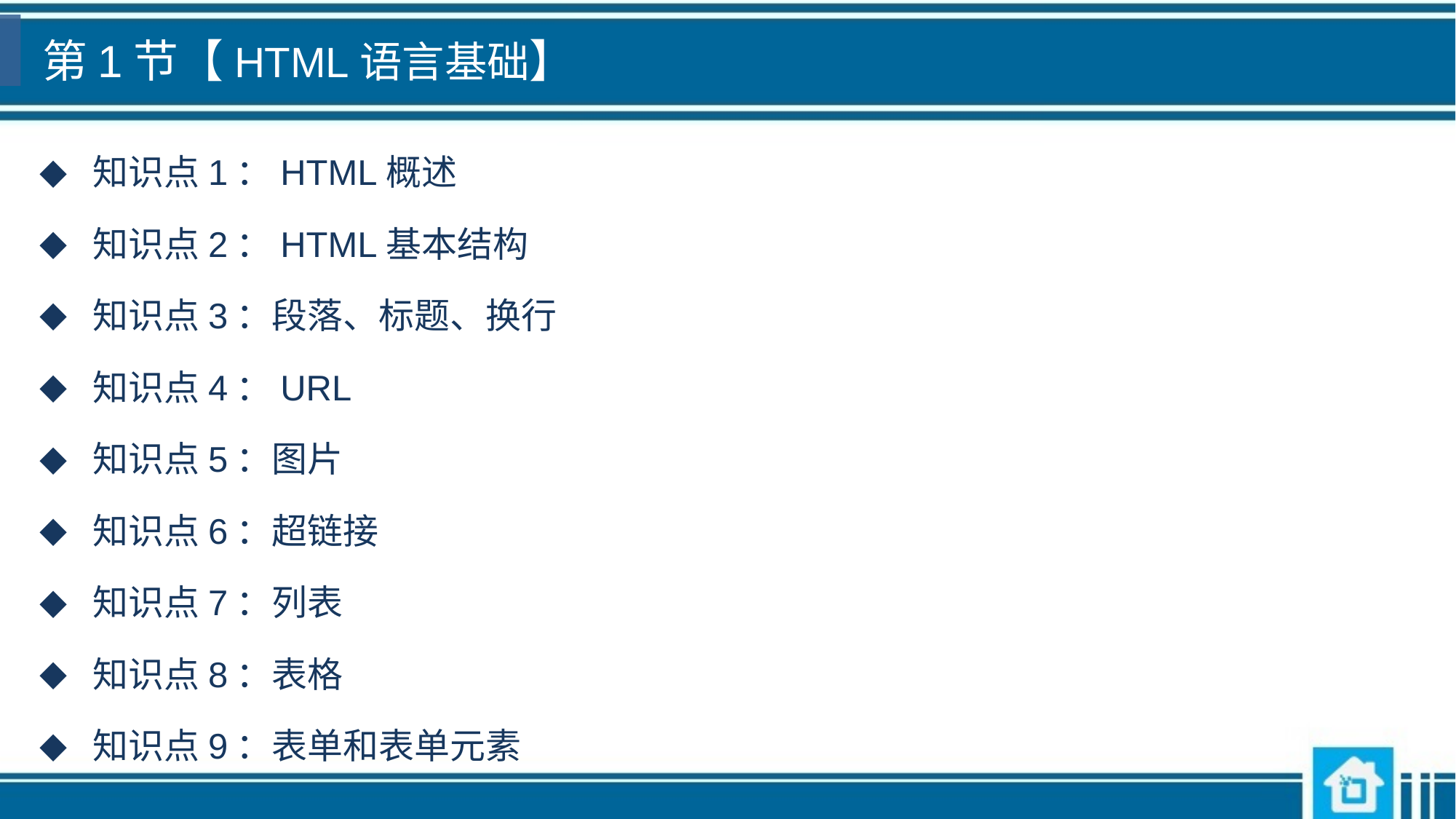

# 第1节【HTML语言基础】
知识点1：HTML概述
知识点2：HTML基本结构
知识点3：段落、标题、换行
知识点4：URL
知识点5：图片
知识点6：超链接
知识点7：列表
知识点8：表格
知识点9：表单和表单元素